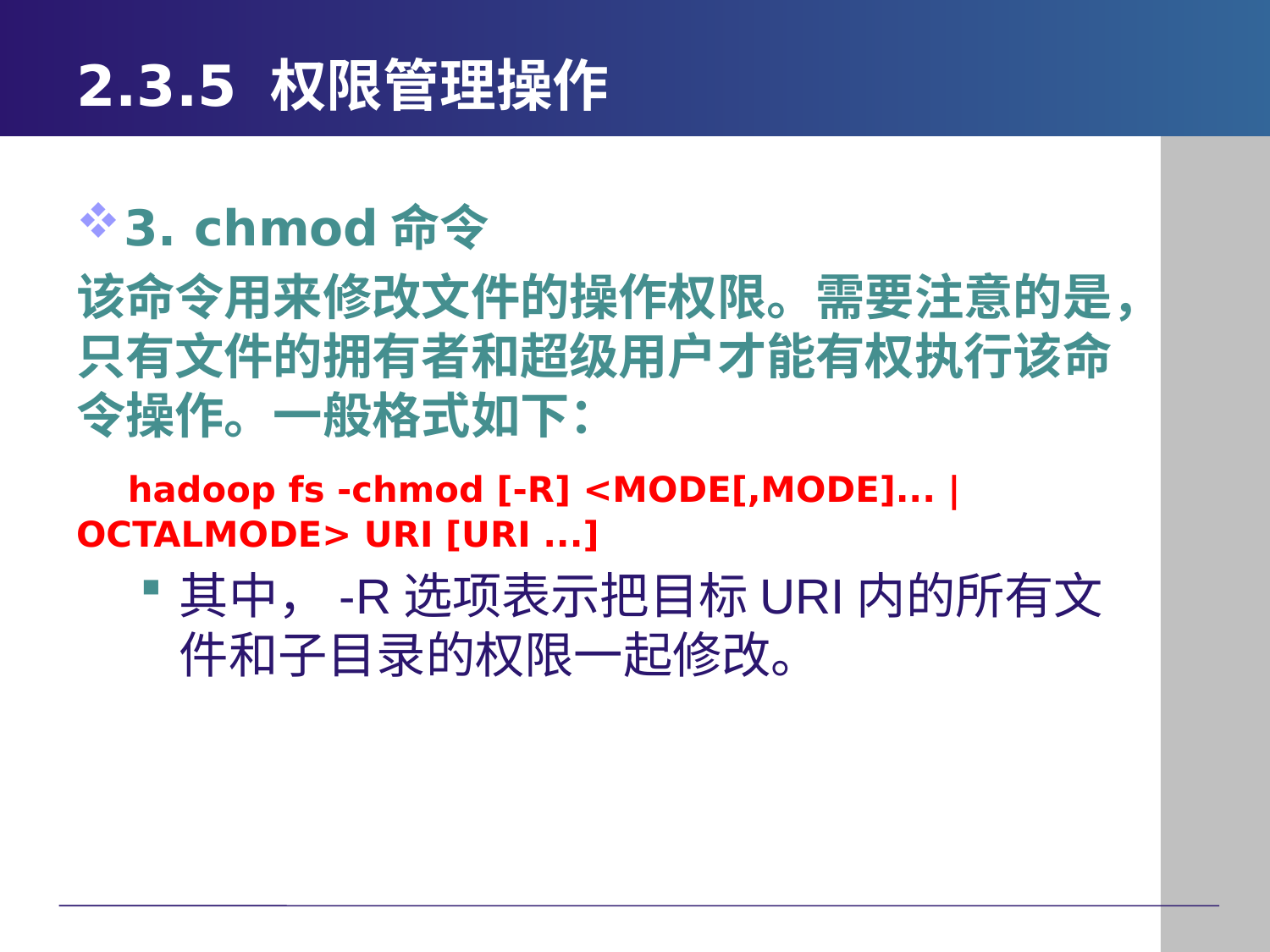

# 2.3.5 权限管理操作
3. chmod命令
该命令用来修改文件的操作权限。需要注意的是，只有文件的拥有者和超级用户才能有权执行该命令操作。一般格式如下：
   hadoop fs -chmod [-R] <MODE[,MODE]... | OCTALMODE> URI [URI ...]
其中，-R选项表示把目标URI内的所有文件和子目录的权限一起修改。